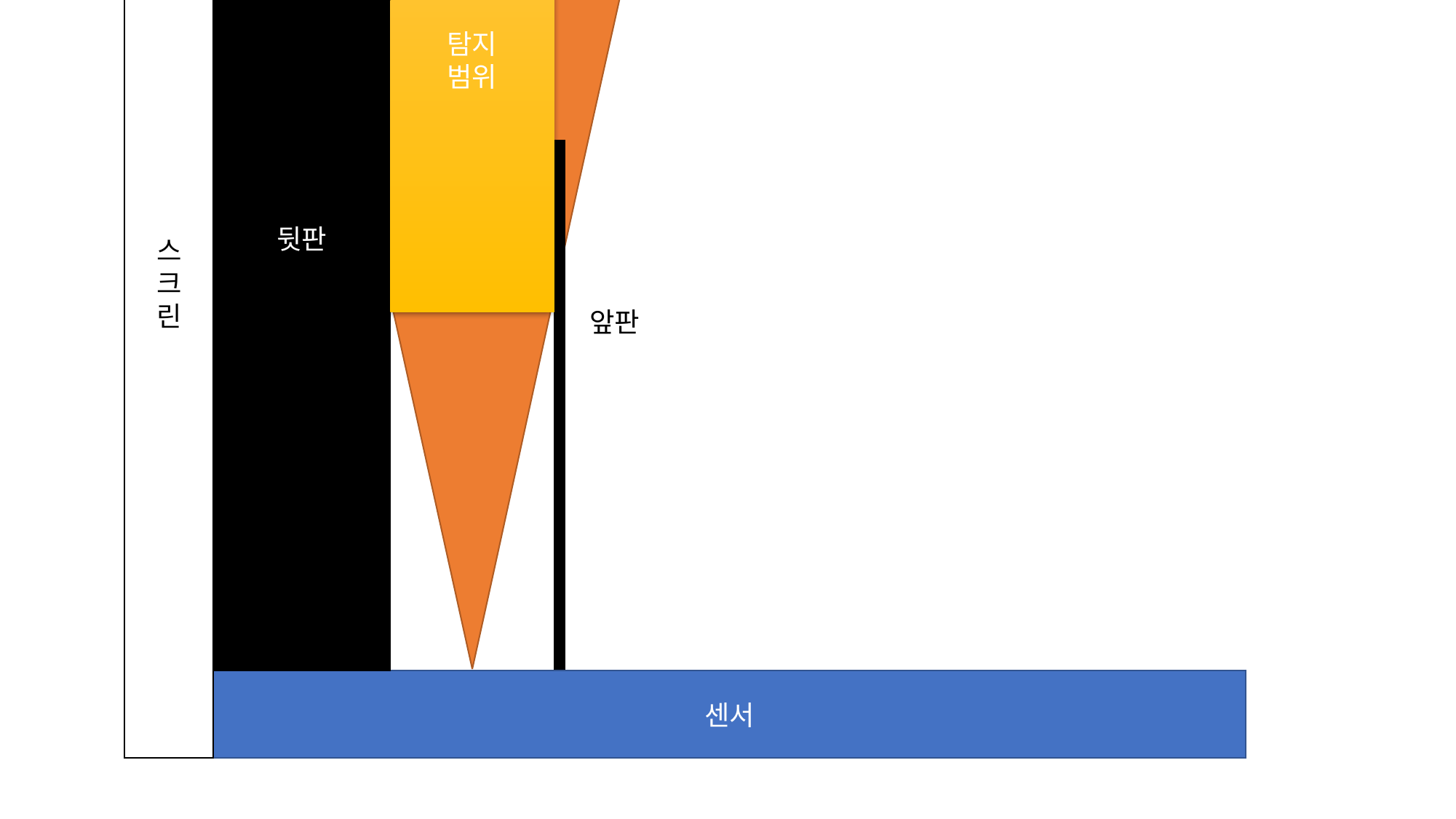

스
크
린
뒷판
탐지
범위

앞판
센서